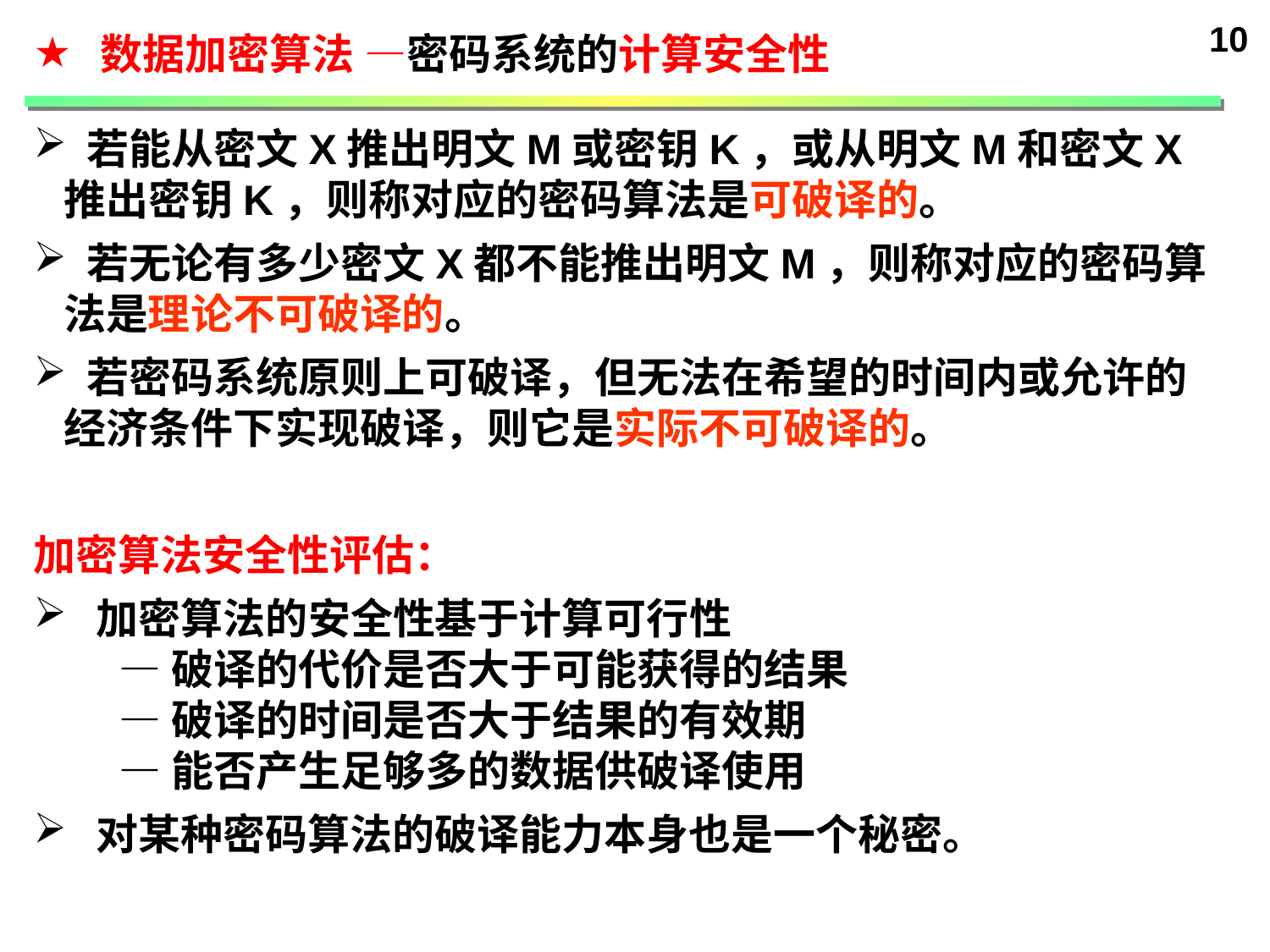

10
  数据加密算法 —密码系统的计算安全性

 若能从密文X推出明文M或密钥K，或从明文M和密文X推出密钥K，则称对应的密码算法是可破译的。
 若无论有多少密文X都不能推出明文M，则称对应的密码算法是理论不可破译的。
 若密码系统原则上可破译，但无法在希望的时间内或允许的经济条件下实现破译，则它是实际不可破译的。

加密算法安全性评估：
  加密算法的安全性基于计算可行性
         —破译的代价是否大于可能获得的结果
         —破译的时间是否大于结果的有效期
         —能否产生足够多的数据供破译使用
  对某种密码算法的破译能力本身也是一个秘密。